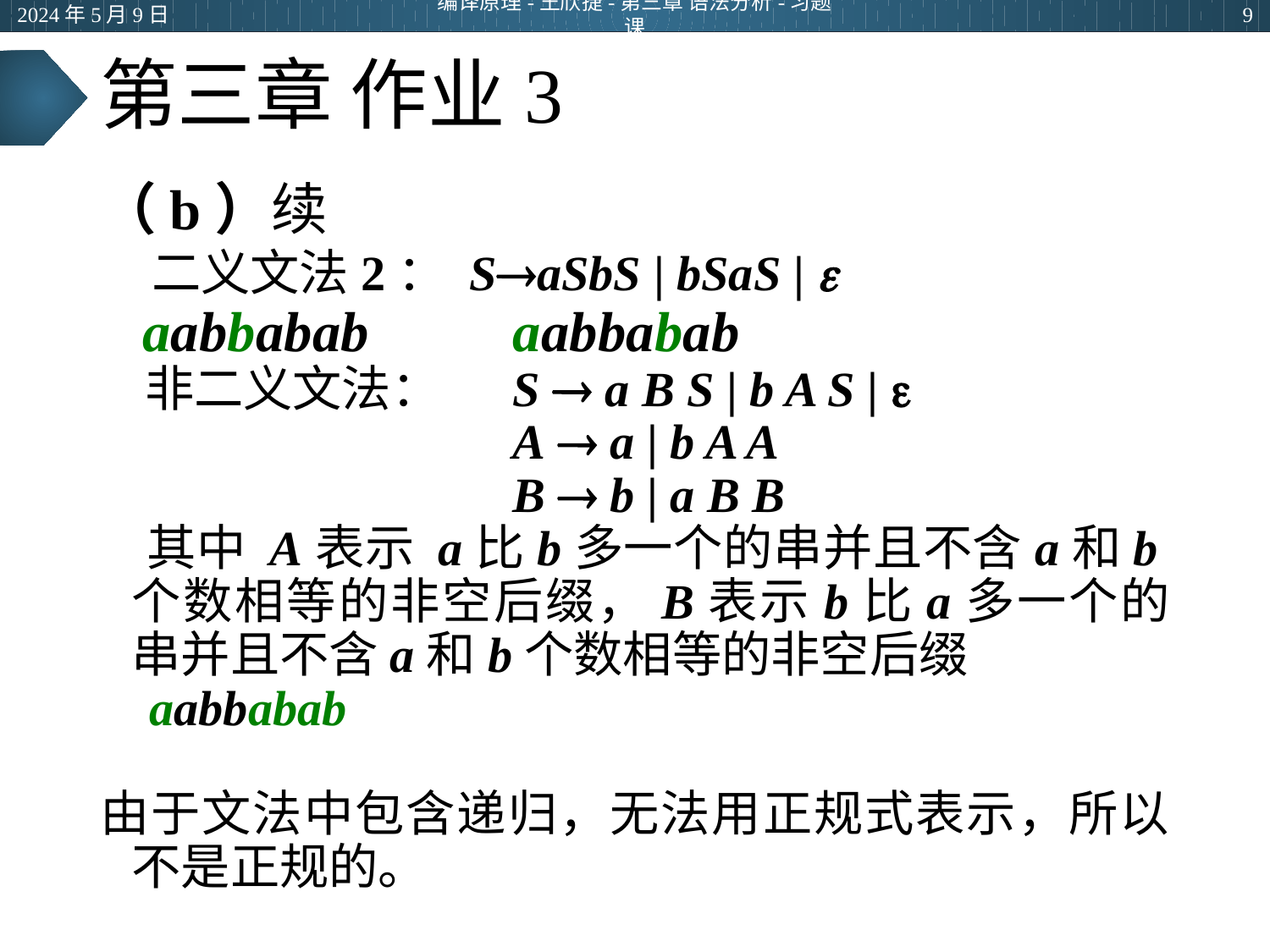

2024年5月9日
编译原理-王欣捷-第三章 语法分析-习题课
9
# 第三章 作业3
（b）续
   二义文法2： S→aSbS | bSaS | ε
   aabbabab		aabbabab
   非二义文法：	S → a B S | b A S | ε
				A → a | b A A
	   			B → b | a B B
   其中 A表示 a比b多一个的串并且不含a和b个数相等的非空后缀，B表示b比a多一个的串并且不含a和b个数相等的非空后缀
    aabbabab

由于文法中包含递归，无法用正规式表示，所以不是正规的。